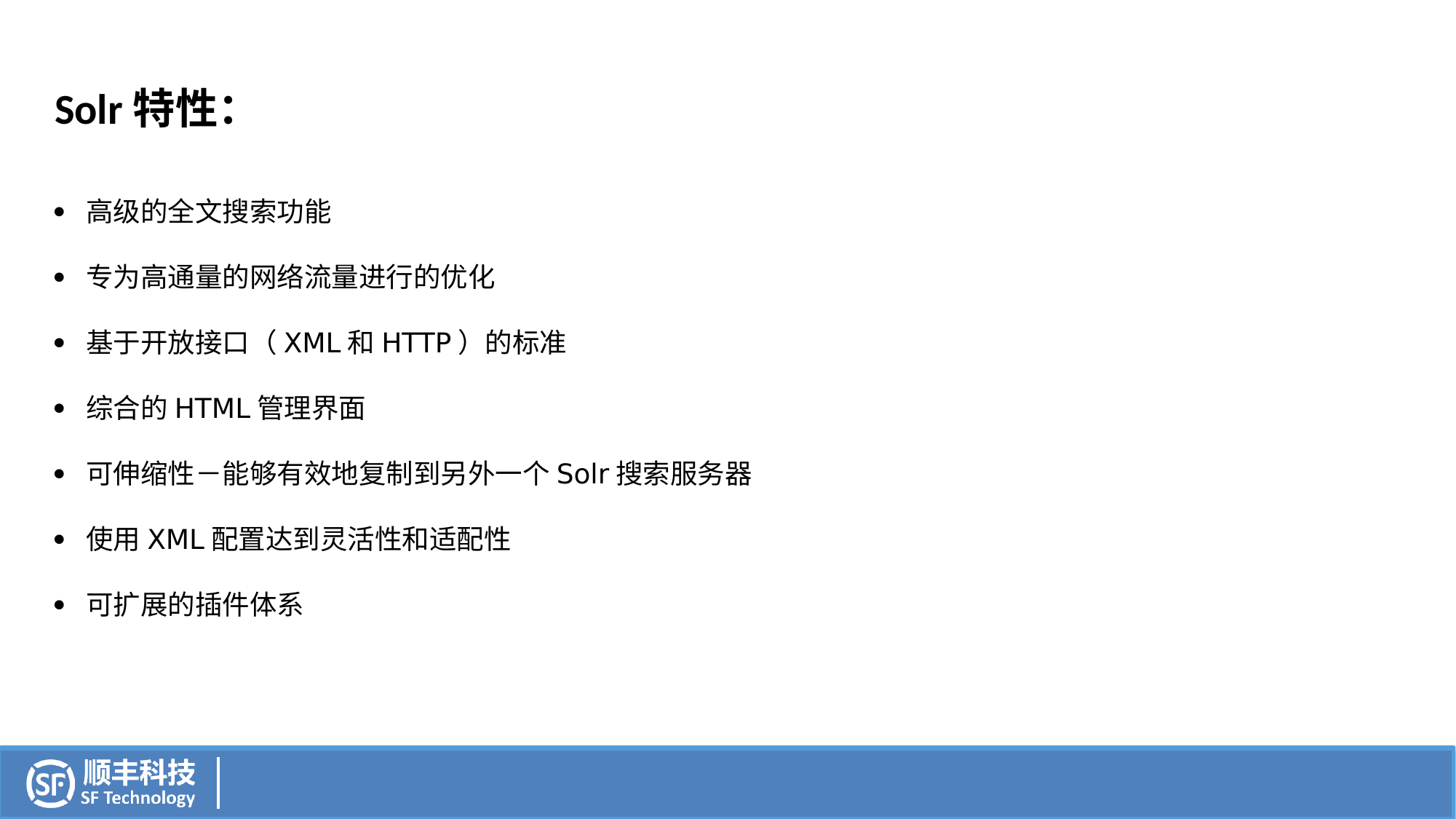

Solr特性：
• 高级的全文搜索功能

• 专为高通量的网络流量进行的优化

• 基于开放接口（XML和HTTP）的标准

• 综合的HTML管理界面

• 可伸缩性－能够有效地复制到另外一个Solr搜索服务器

• 使用XML配置达到灵活性和适配性

• 可扩展的插件体系